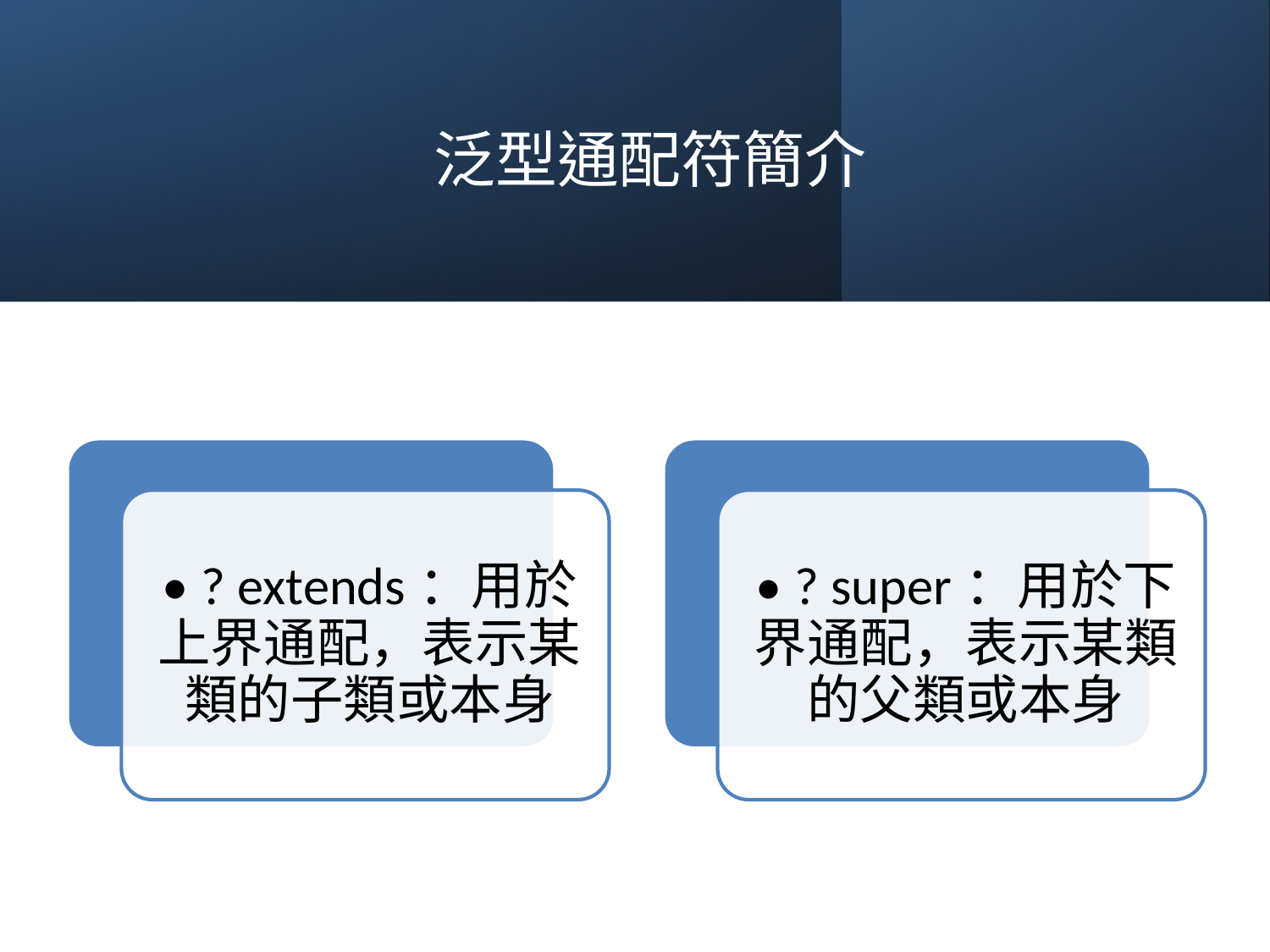

# 泛型通配符簡介
• ? extends：用於上界通配，表示某類的子類或本身
• ? super：用於下界通配，表示某類的父類或本身